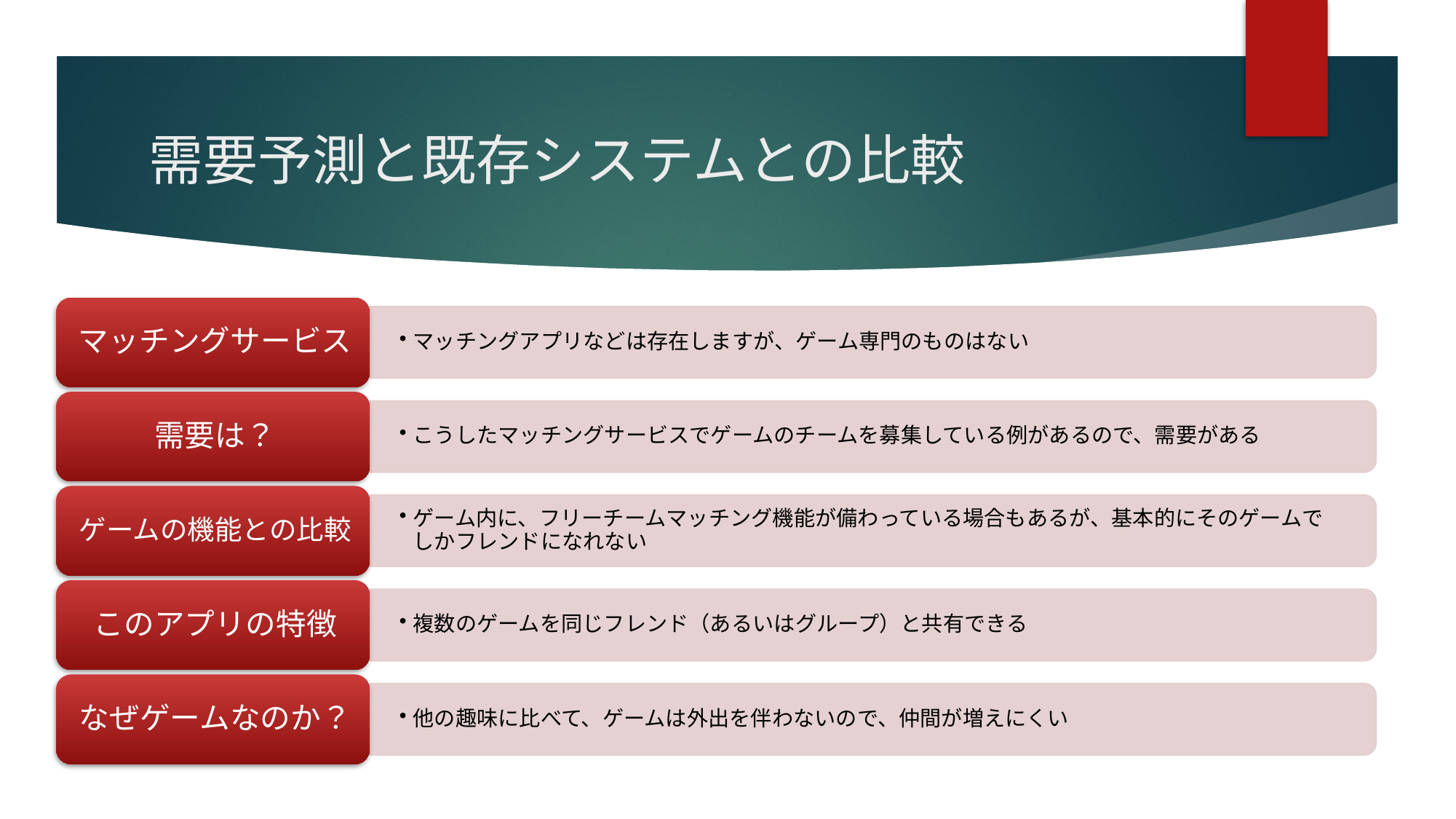

# 需要予測と既存システムとの比較
マッチングアプリなどは存在しますが、ゲーム専門のものはない
マッチングサービス
こうしたマッチングサービスでゲームのチームを募集している例があるので、需要がある
需要は？
ゲーム内に、フリーチームマッチング機能が備わっている場合もあるが、基本的にそのゲームでしかフレンドになれない
ゲームの機能との比較
複数のゲームを同じフレンド（あるいはグループ）と共有できる
このアプリの特徴
他の趣味に比べて、ゲームは外出を伴わないので、仲間が増えにくい
なぜゲームなのか？